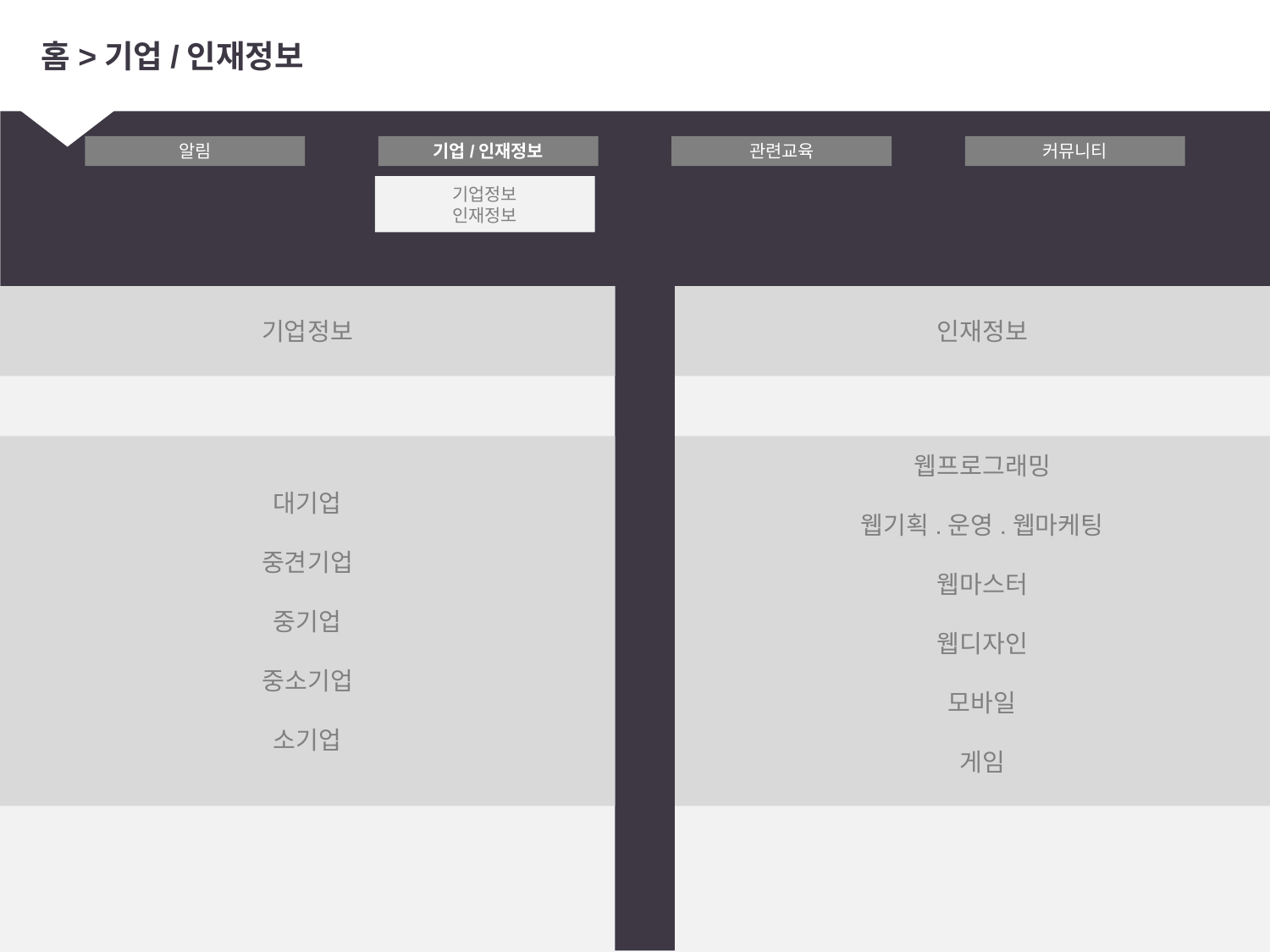

# 홈>기업/인재정보
알림
기업/인재정보
관련교육
커뮤니티
기업정보
인재정보

기업정보

인재정보
대기업

중견기업

중기업

중소기업

소기업
웹프로그래밍

웹기획.운영.웹마케팅

웹마스터

웹디자인

모바일

게임